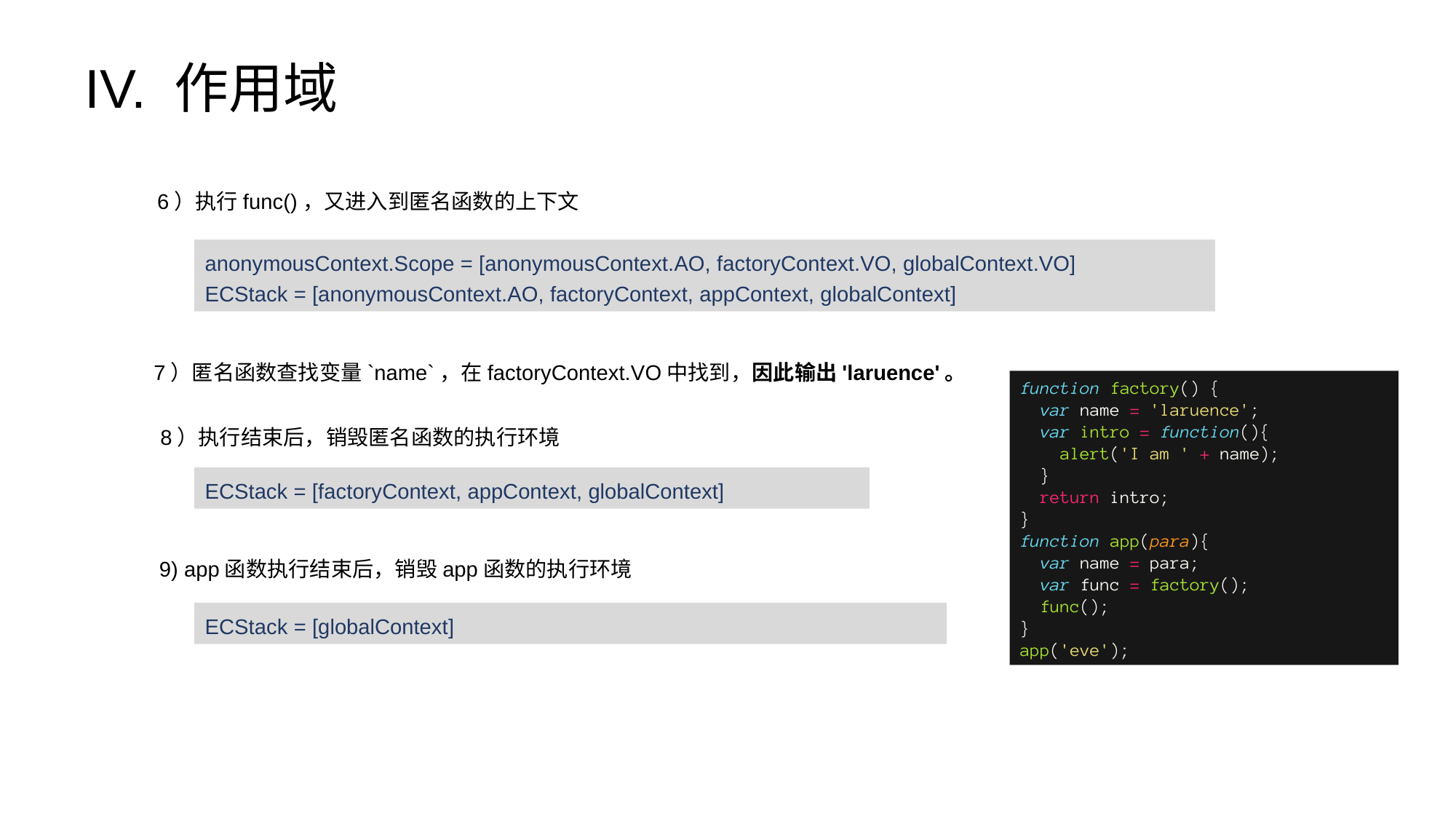

IV. 作用域
6）执行func()，又进入到匿名函数的上下文
anonymousContext.Scope = [anonymousContext.AO, factoryContext.VO, globalContext.VO]
ECStack = [anonymousContext.AO, factoryContext, appContext, globalContext]
7）匿名函数查找变量`name`，在factoryContext.VO中找到，因此输出'laruence'。
function factory() {
  var name = 'laruence';
  var intro = function(){
    alert('I am ' + name);
  }
  return intro;
}
function app(para){
  var name = para;
  var func = factory();
  func();
}
app('eve');
8）执行结束后，销毁匿名函数的执行环境
ECStack = [factoryContext, appContext, globalContext]
9) app函数执行结束后，销毁app函数的执行环境
ECStack = [globalContext]